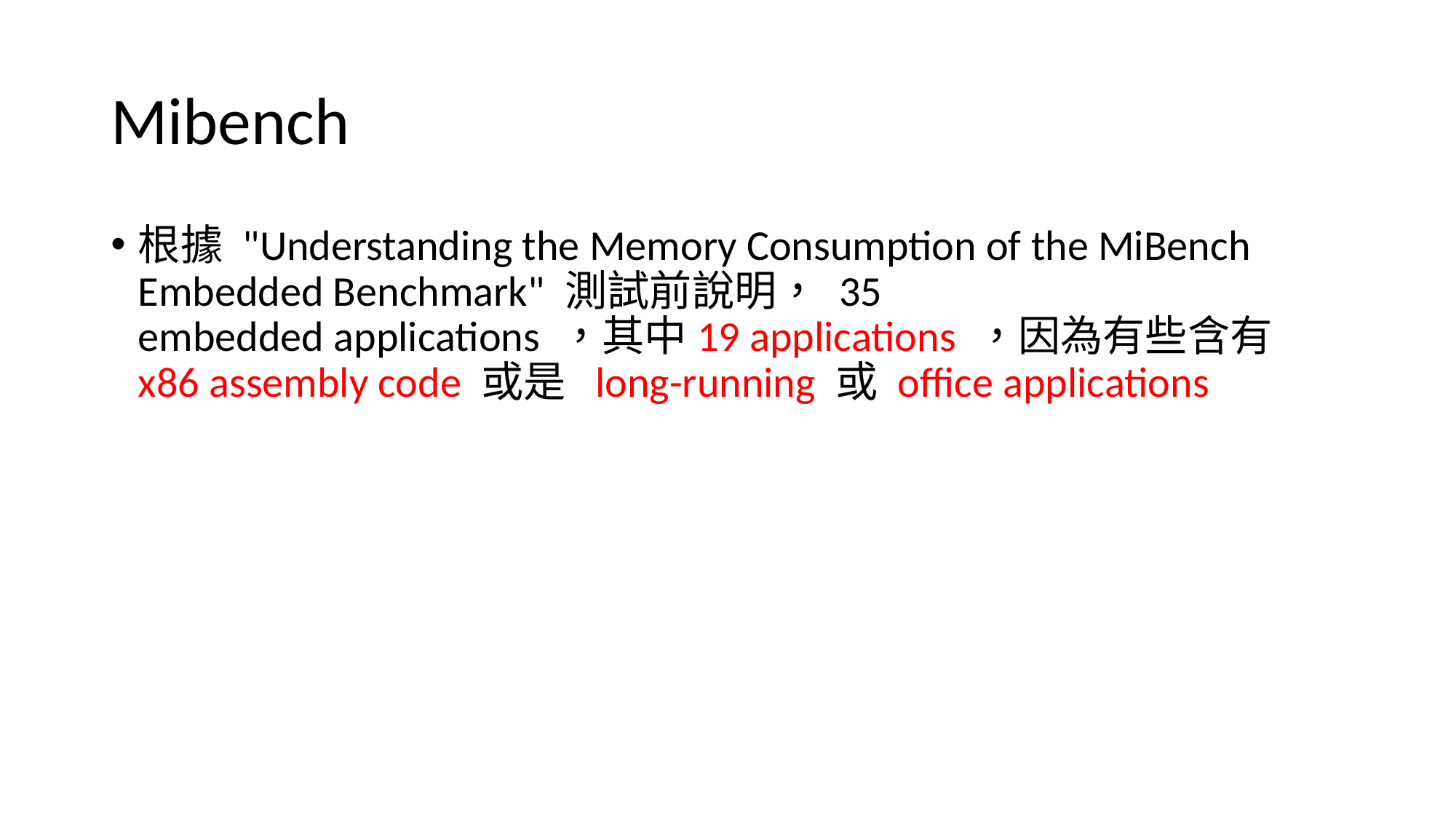

# Mibench
根據 "Understanding the Memory Consumption of the MiBench Embedded Benchmark" 測試前說明， 35 embedded applications ，其中19 applications ，因為有些含有 x86 assembly code 或是  long-running 或 office applications